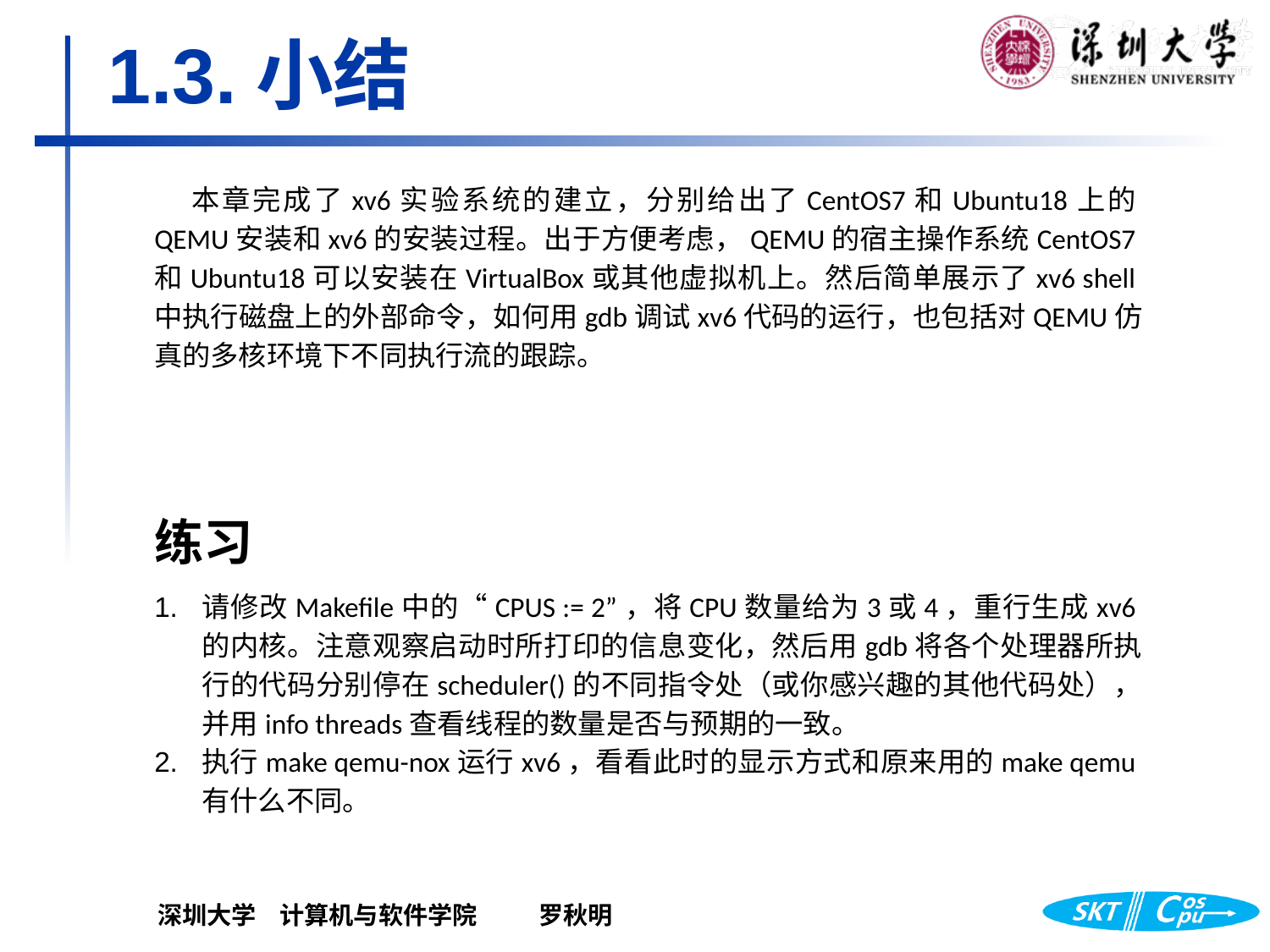

1.3.小结
本章完成了xv6实验系统的建立，分别给出了CentOS7和Ubuntu18上的QEMU安装和xv6的安装过程。出于方便考虑，QEMU的宿主操作系统CentOS7和Ubuntu18可以安装在VirtualBox或其他虚拟机上。然后简单展示了xv6 shell中执行磁盘上的外部命令，如何用gdb调试xv6代码的运行，也包括对QEMU仿真的多核环境下不同执行流的跟踪。
练习
请修改Makefile中的“CPUS := 2”，将CPU数量给为3或4，重行生成xv6的内核。注意观察启动时所打印的信息变化，然后用gdb将各个处理器所执行的代码分别停在scheduler()的不同指令处（或你感兴趣的其他代码处），并用info threads查看线程的数量是否与预期的一致。
执行make qemu-nox运行xv6，看看此时的显示方式和原来用的make qemu有什么不同。